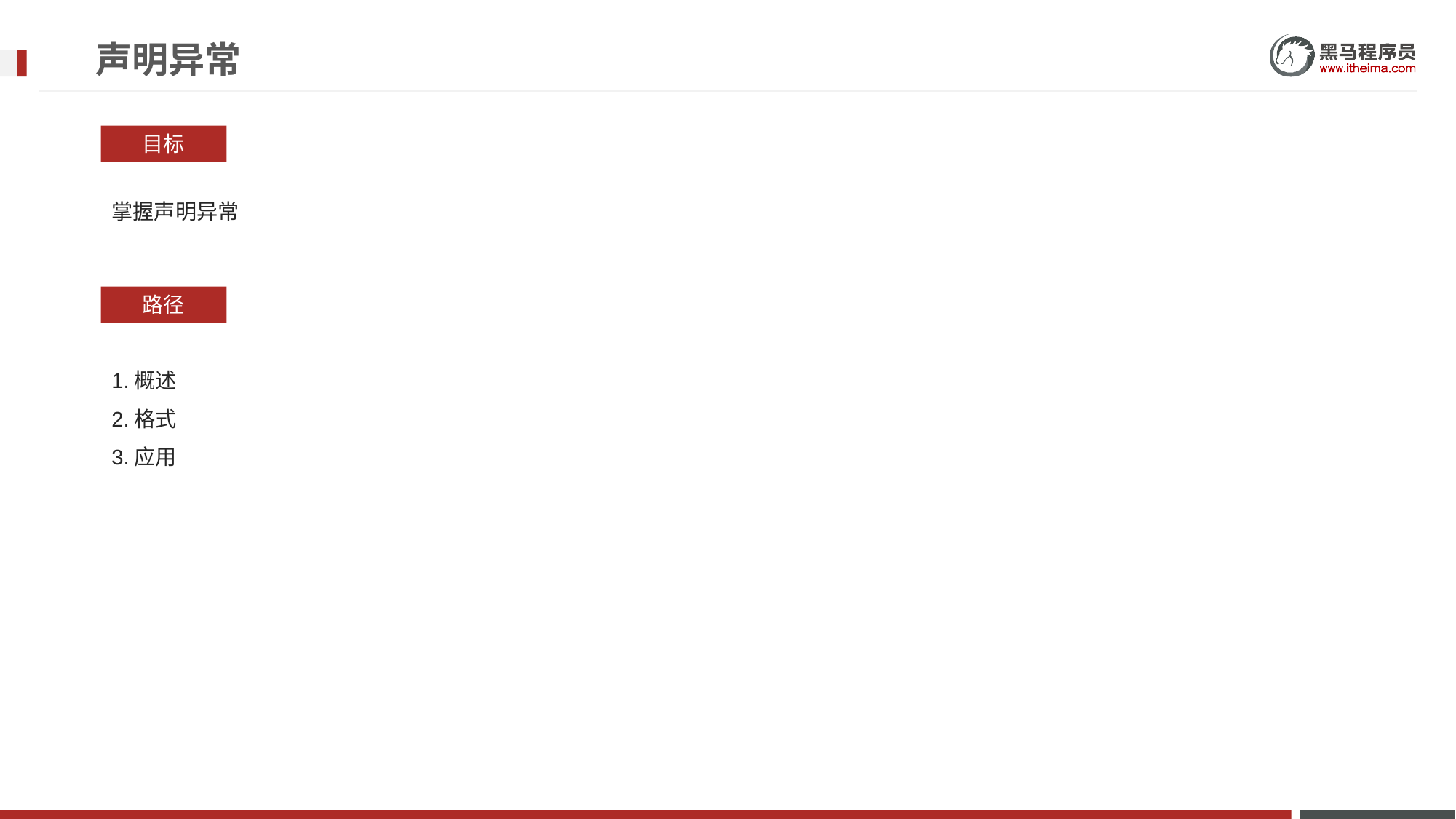

# 声明异常
目标
掌握声明异常
路径
1.概述
2.格式
3.应用